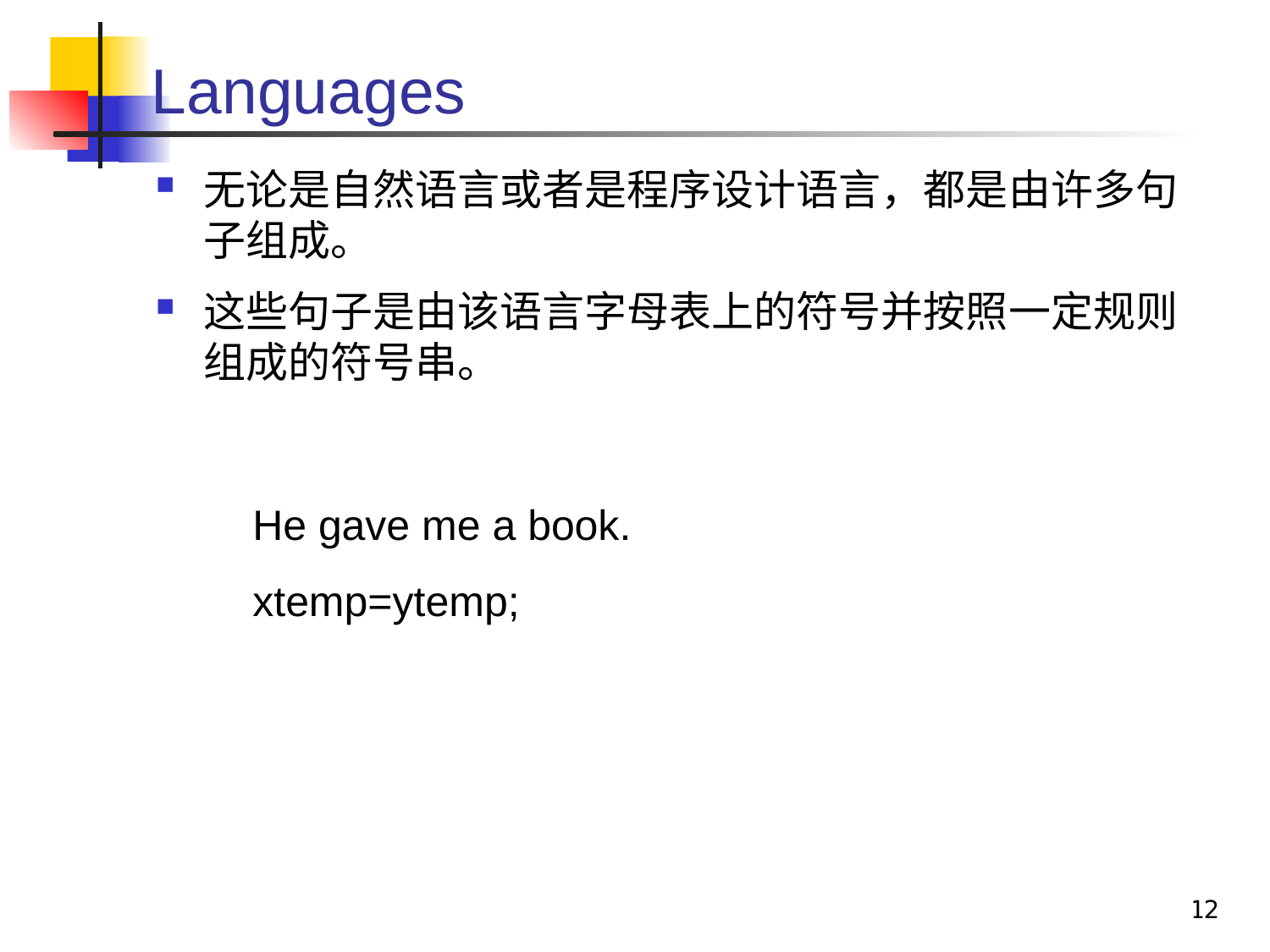

# Languages
无论是自然语言或者是程序设计语言，都是由许多句子组成。
这些句子是由该语言字母表上的符号并按照一定规则组成的符号串。
He gave me a book.
xtemp=ytemp;
12